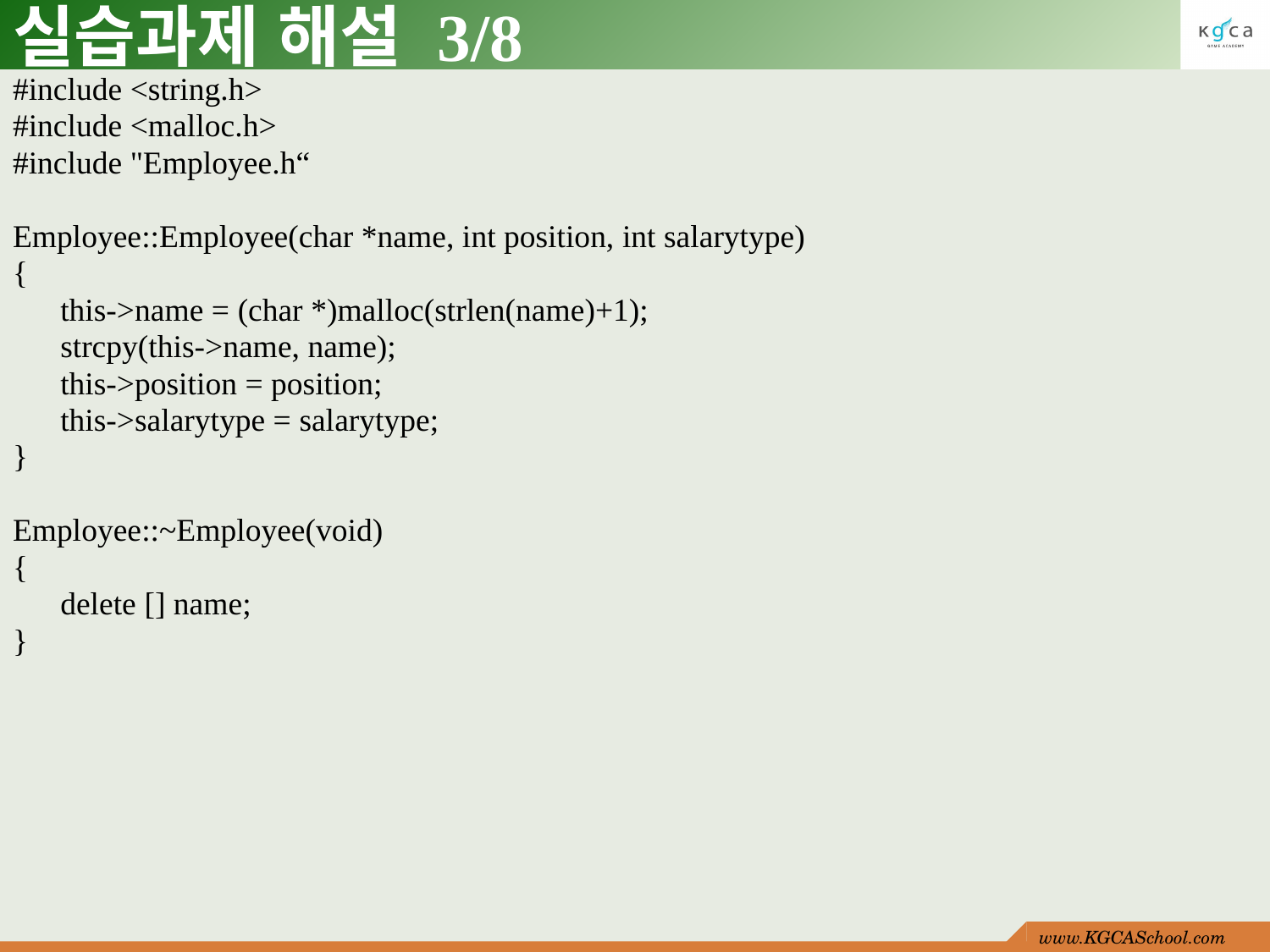

# 실습과제 해설 3/8
#include <string.h>
#include <malloc.h>
#include "Employee.h“

Employee::Employee(char *name, int position, int salarytype)
{
	this->name = (char *)malloc(strlen(name)+1);
	strcpy(this->name, name);
	this->position = position;
	this->salarytype = salarytype;
}

Employee::~Employee(void)
{
	delete [] name;
}